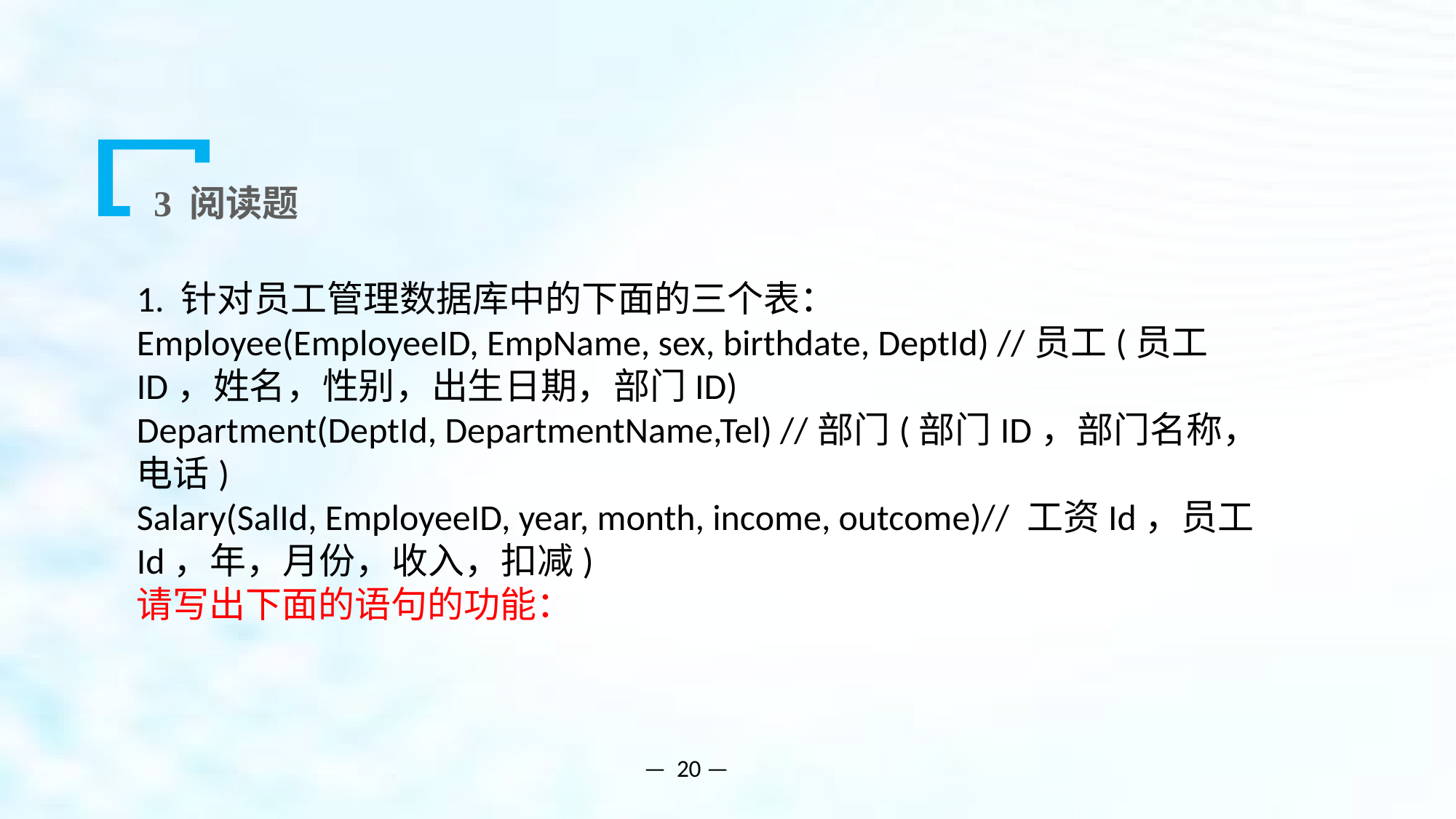

3 阅读题
1. 针对员工管理数据库中的下面的三个表：
Employee(EmployeeID, EmpName, sex, birthdate, DeptId) //员工(员工ID，姓名，性别，出生日期，部门ID)
Department(DeptId, DepartmentName,Tel) //部门(部门ID，部门名称，电话)
Salary(SalId, EmployeeID, year, month, income, outcome)// 工资Id，员工Id，年，月份，收入，扣减)
请写出下面的语句的功能：